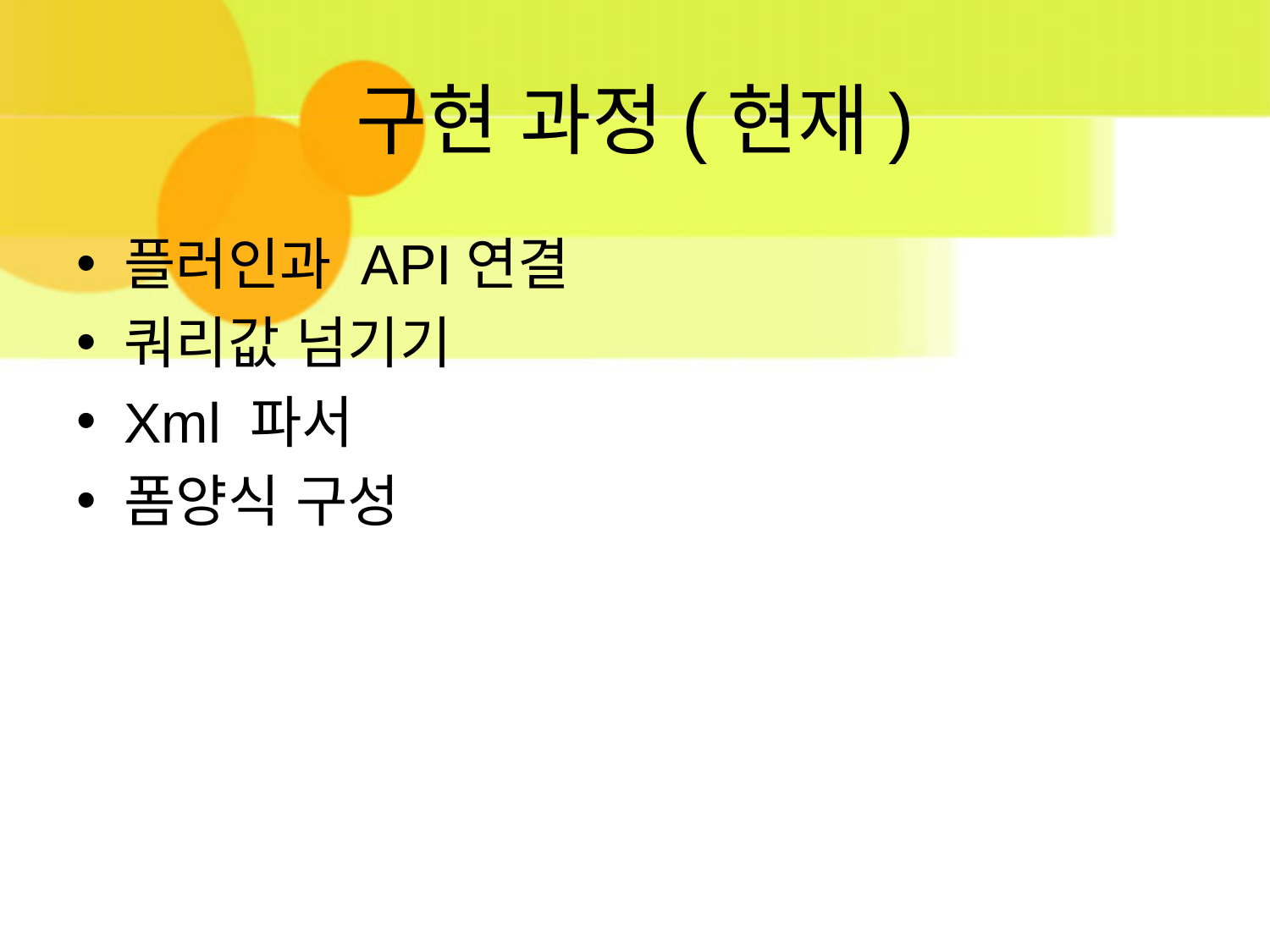

# 구현 과정(현재)
플러인과 API연결
쿼리값 넘기기
Xml 파서
폼양식 구성